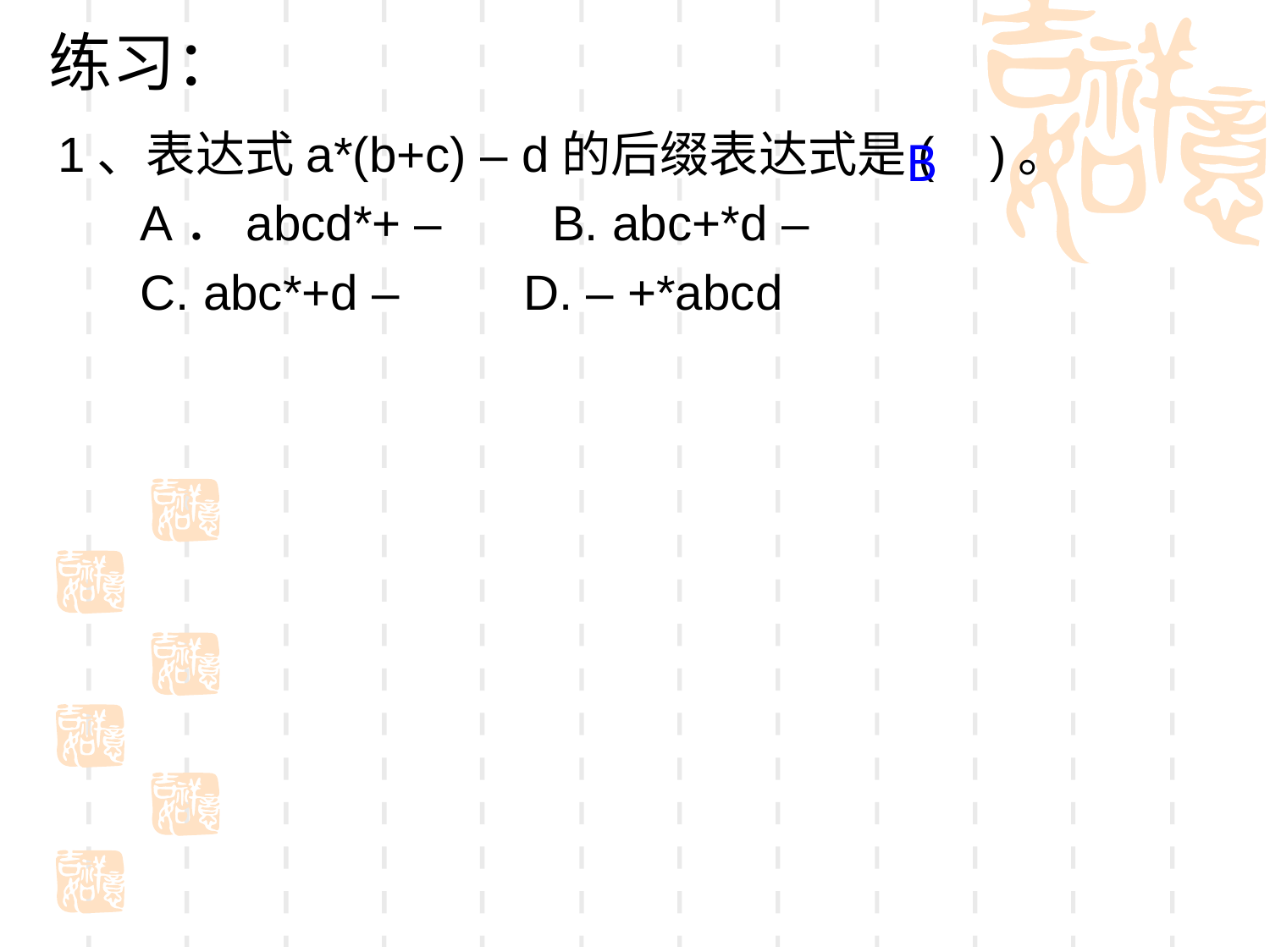

练习：
1、表达式a*(b+c) – d的后缀表达式是(    )。
      A．abcd*+ –        B. abc+*d –
      C. abc*+d –         D. – +*abcd
B